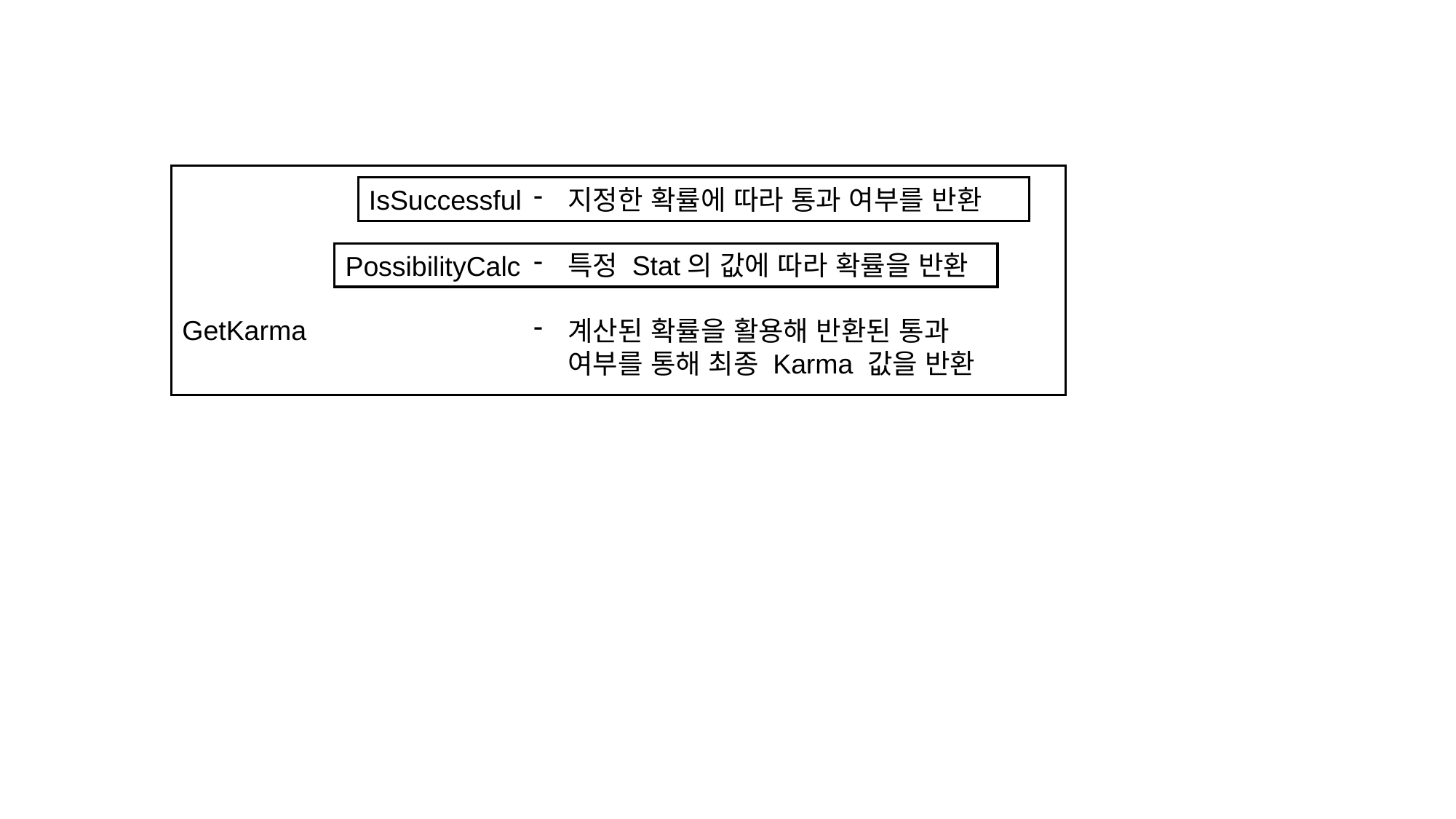

GetKarma
IsSuccessful
지정한 확률에 따라 통과 여부를 반환

특정 Stat의 값에 따라 확률을 반환

계산된 확률을 활용해 반환된 통과 여부를 통해 최종 Karma 값을 반환
PossibilityCalc